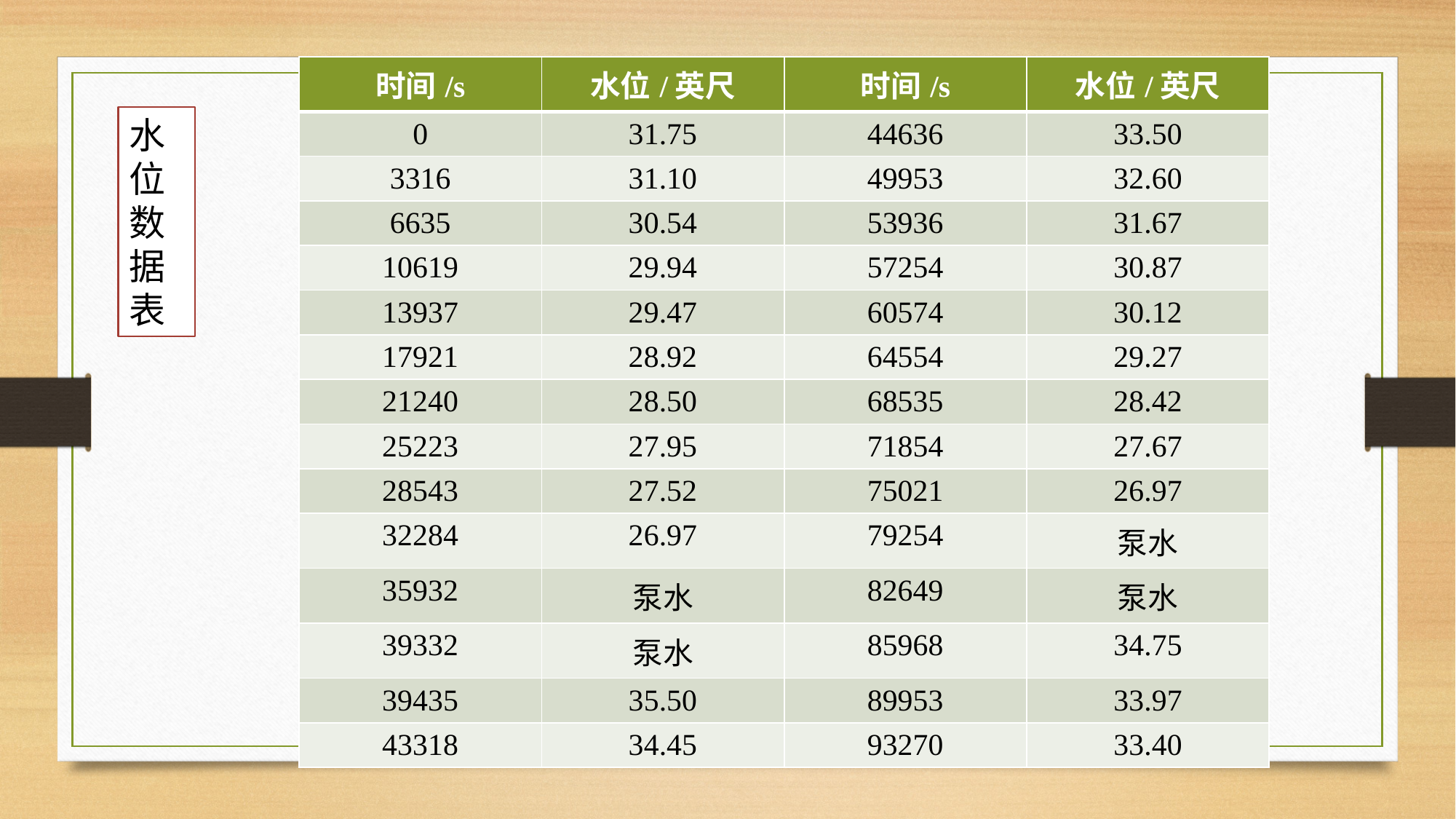

| 时间/s | 水位/英尺 | 时间/s | 水位/英尺 |
| --- | --- | --- | --- |
| 0 | 31.75 | 44636 | 33.50 |
| 3316 | 31.10 | 49953 | 32.60 |
| 6635 | 30.54 | 53936 | 31.67 |
| 10619 | 29.94 | 57254 | 30.87 |
| 13937 | 29.47 | 60574 | 30.12 |
| 17921 | 28.92 | 64554 | 29.27 |
| 21240 | 28.50 | 68535 | 28.42 |
| 25223 | 27.95 | 71854 | 27.67 |
| 28543 | 27.52 | 75021 | 26.97 |
| 32284 | 26.97 | 79254 | 泵水 |
| 35932 | 泵水 | 82649 | 泵水 |
| 39332 | 泵水 | 85968 | 34.75 |
| 39435 | 35.50 | 89953 | 33.97 |
| 43318 | 34.45 | 93270 | 33.40 |
水位数据表